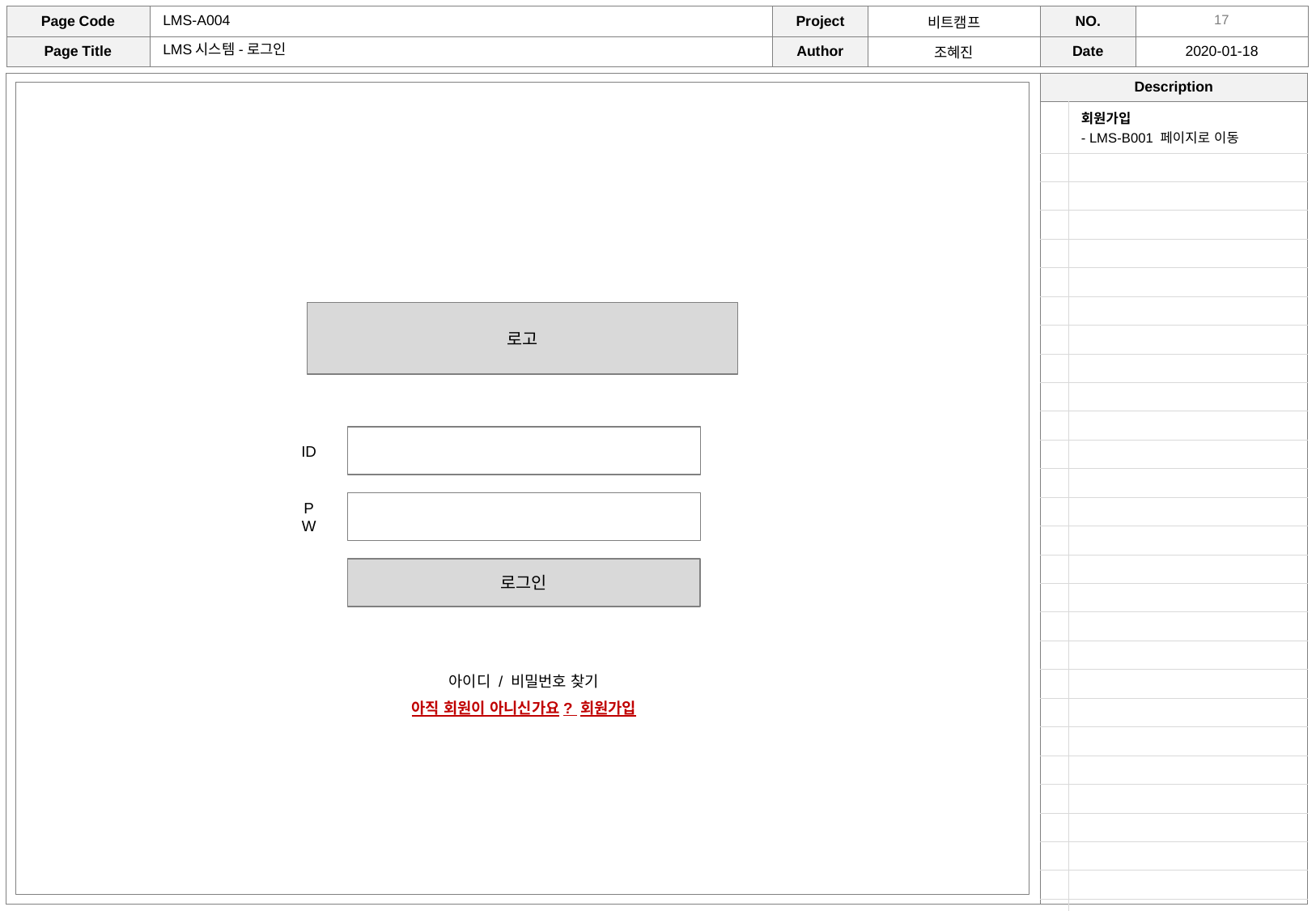

LMS-A004
LMS시스템-로그인

|  | 회원가입 - LMS-B001 페이지로 이동 |
| --- | --- |
|  |  |
|  |  |
|  |  |
|  |  |
|  |  |
|  |  |
|  |  |
|  |  |
|  |  |
|  |  |
|  |  |
|  |  |
|  |  |
|  |  |
|  |  |
|  |  |
|  |  |
|  |  |
|  |  |
|  |  |
|  |  |
|  |  |
|  |  |
|  |  |
|  |  |
|  |  |
|  |  |
로고
ID

PW

로그인
아이디 / 비밀번호 찾기
아직 회원이 아니신가요? 회원가입